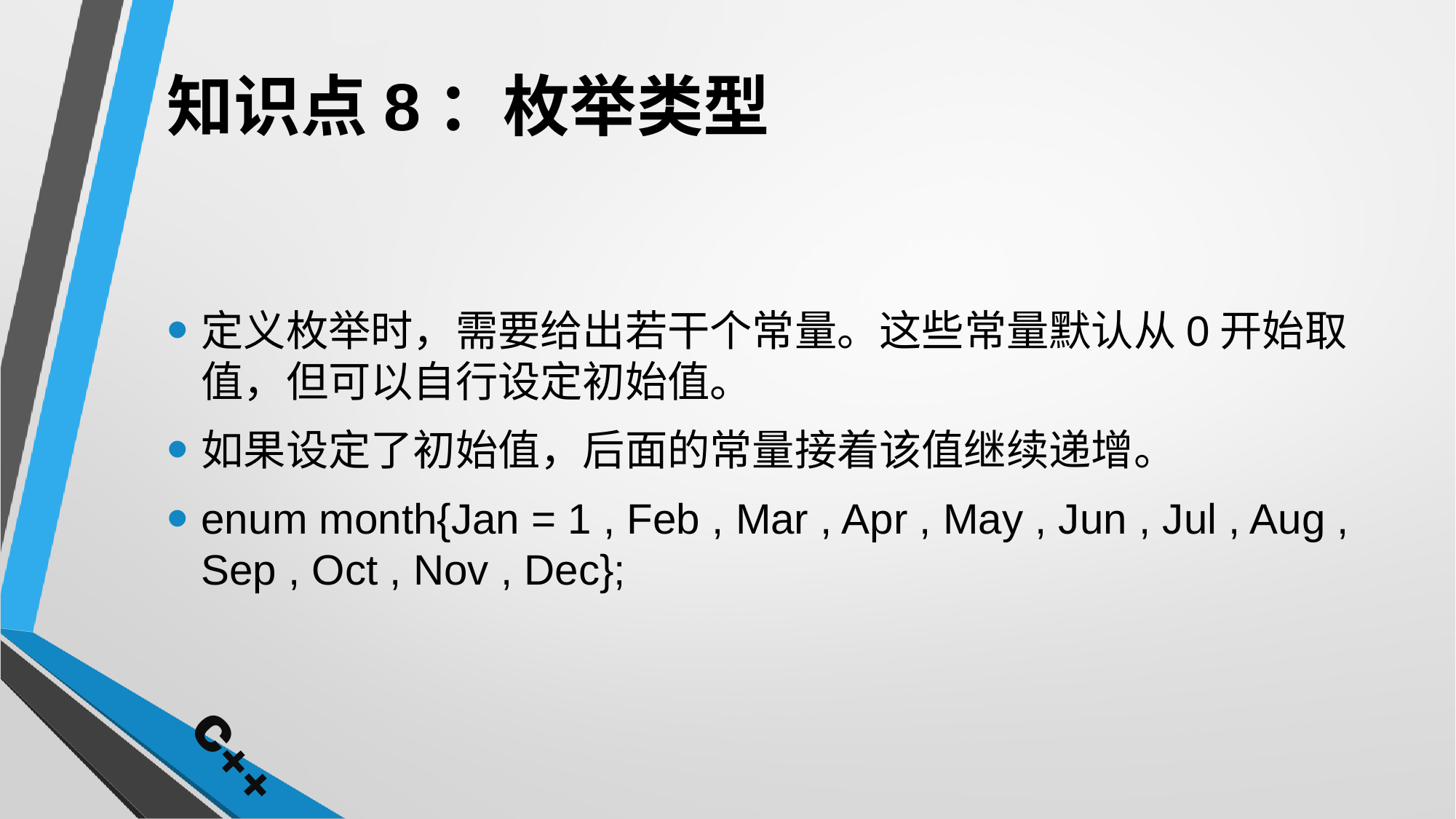

# 知识点8：枚举类型
定义枚举时，需要给出若干个常量。这些常量默认从0开始取值，但可以自行设定初始值。
如果设定了初始值，后面的常量接着该值继续递增。
enum month{Jan = 1 , Feb , Mar , Apr , May , Jun , Jul , Aug , Sep , Oct , Nov , Dec};